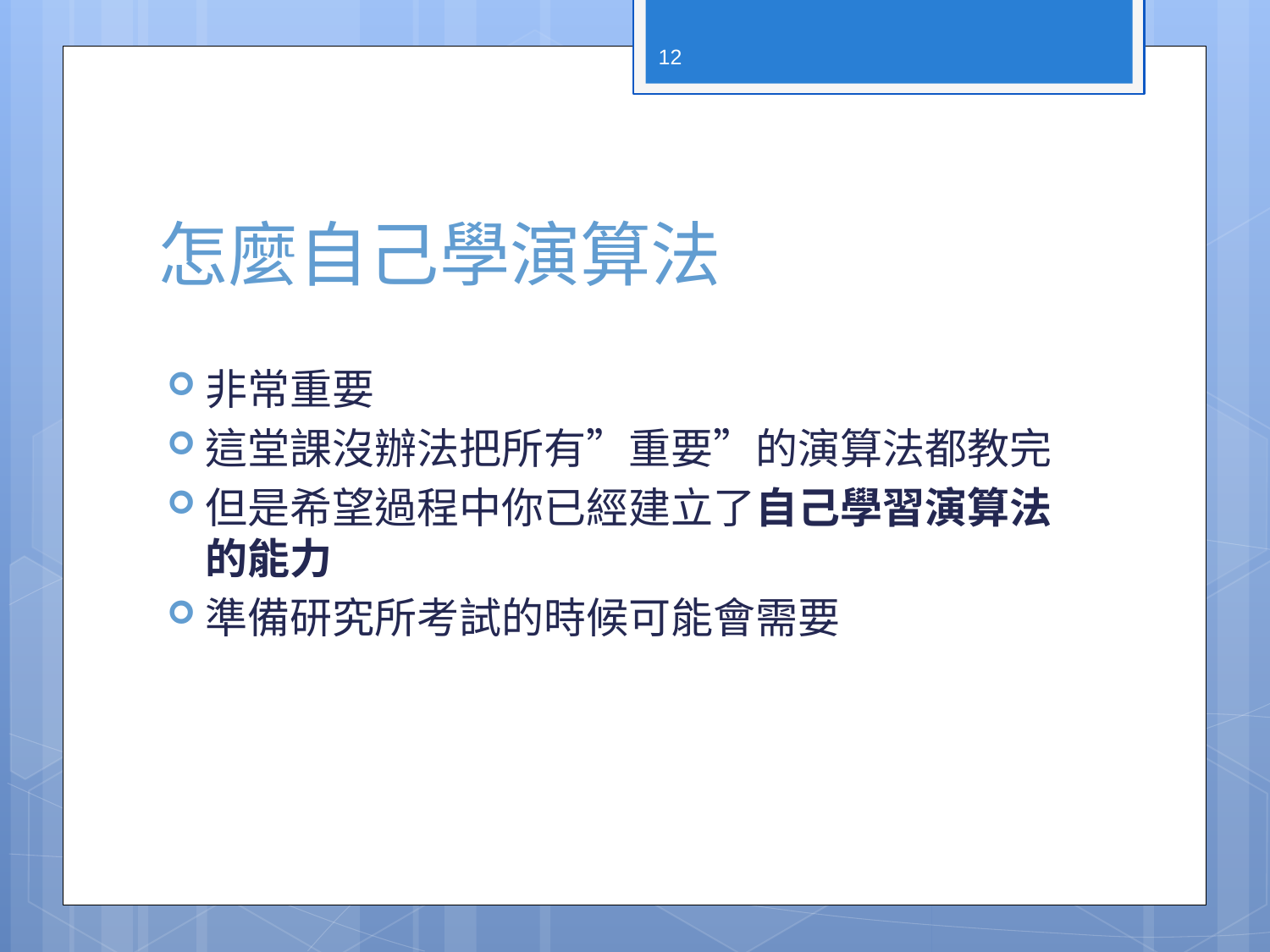

12
# 怎麼自己學演算法
非常重要
這堂課沒辦法把所有”重要”的演算法都教完
但是希望過程中你已經建立了自己學習演算法的能力
準備研究所考試的時候可能會需要